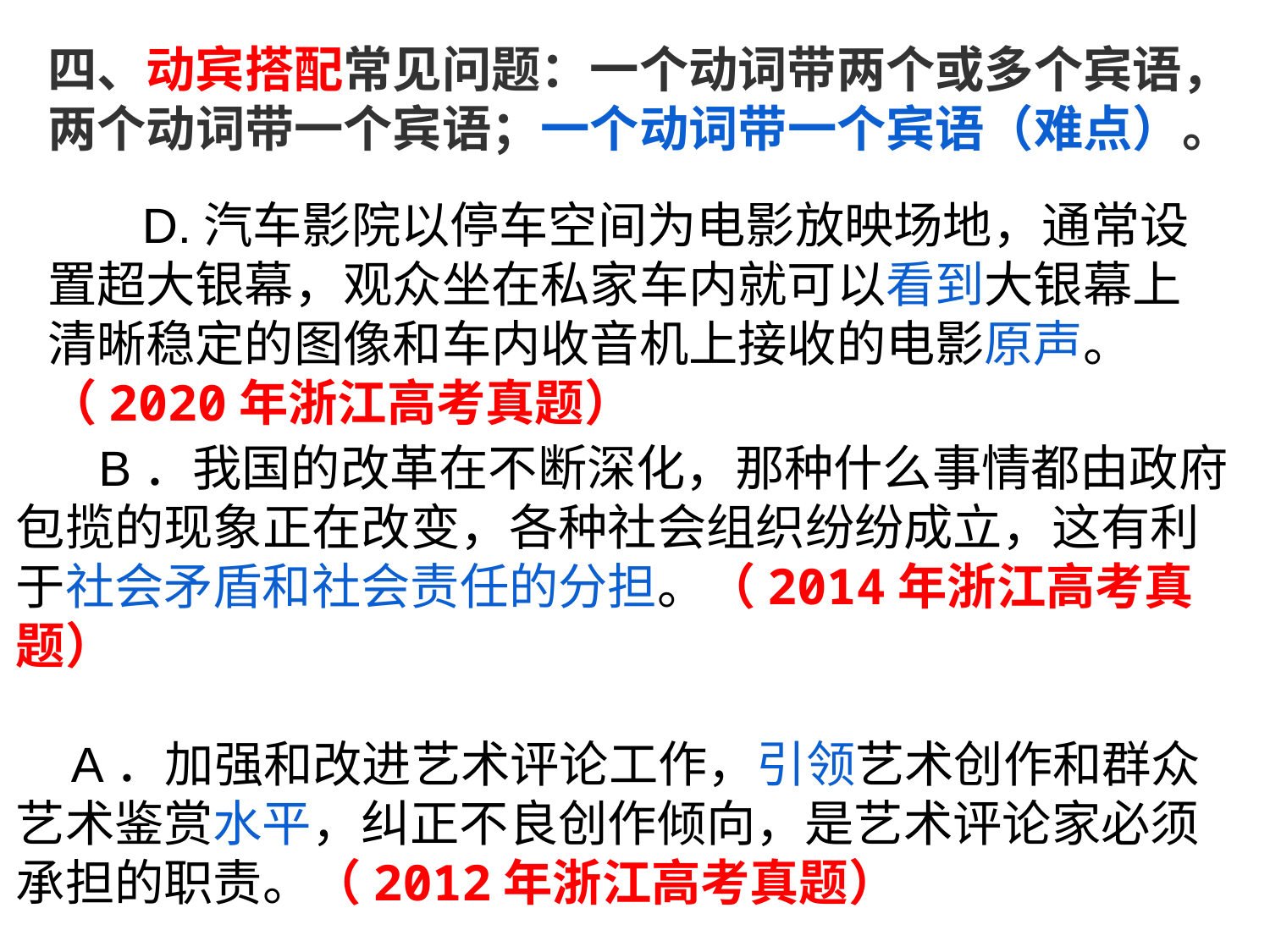

四、动宾搭配常见问题：一个动词带两个或多个宾语，
两个动词带一个宾语；一个动词带一个宾语（难点）。
        D.汽车影院以停车空间为电影放映场地，通常设置超大银幕，观众坐在私家车内就可以看到大银幕上清晰稳定的图像和车内收音机上接收的电影原声。       （2020年浙江高考真题）

      B．我国的改革在不断深化，那种什么事情都由政府包揽的现象正在改变，各种社会组织纷纷成立，这有利于社会矛盾和社会责任的分担。（2014年浙江高考真题）

    A．加强和改进艺术评论工作，引领艺术创作和群众艺术鉴赏水平，纠正不良创作倾向，是艺术评论家必须承担的职责。（2012年浙江高考真题）